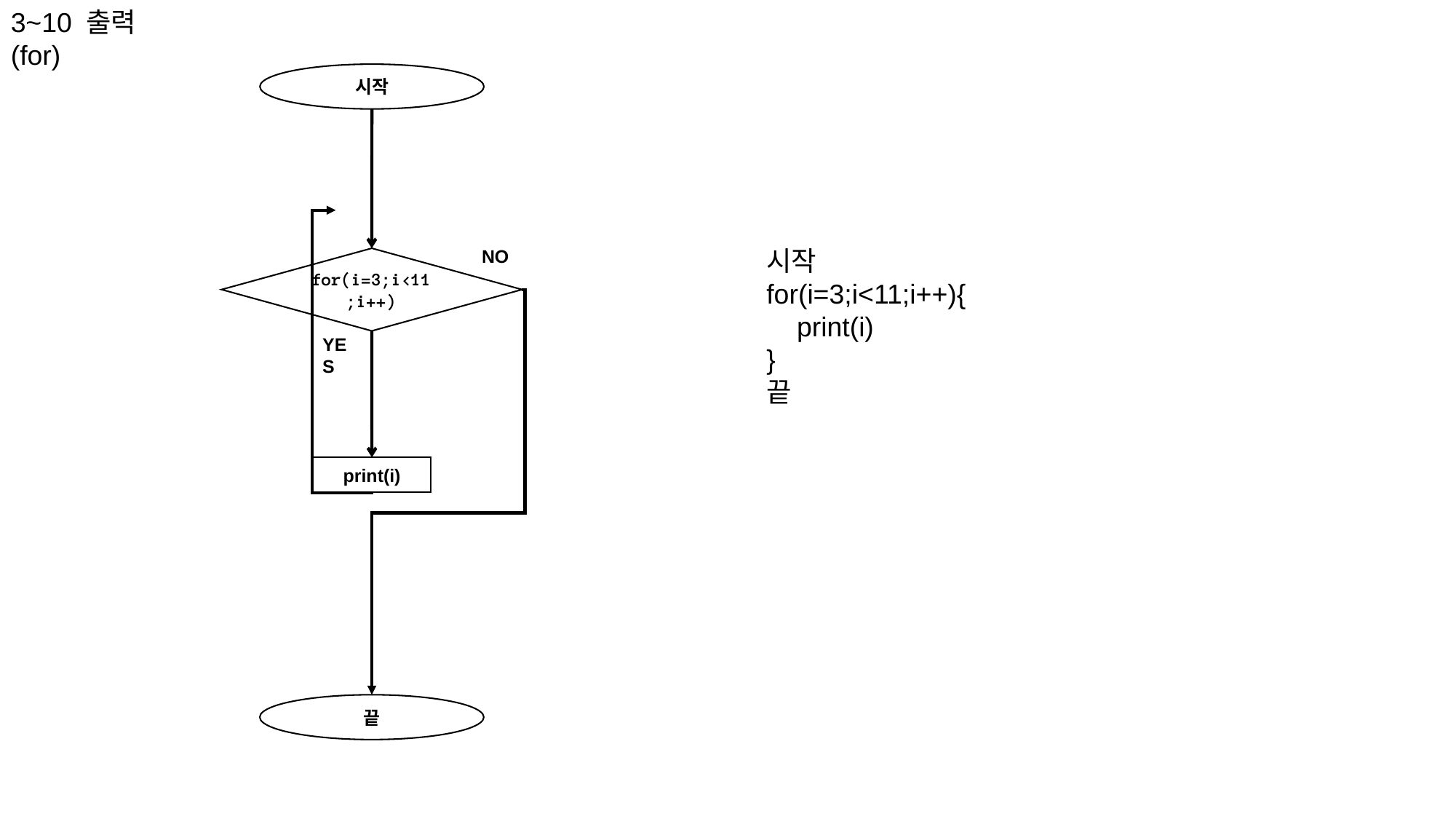

3~10 출력(for)
시작
시작
for(i=3;i<11;i++){
    print(i)
}
끝
NO
for(i=3;i<11;i++)
YES
print(i)
끝